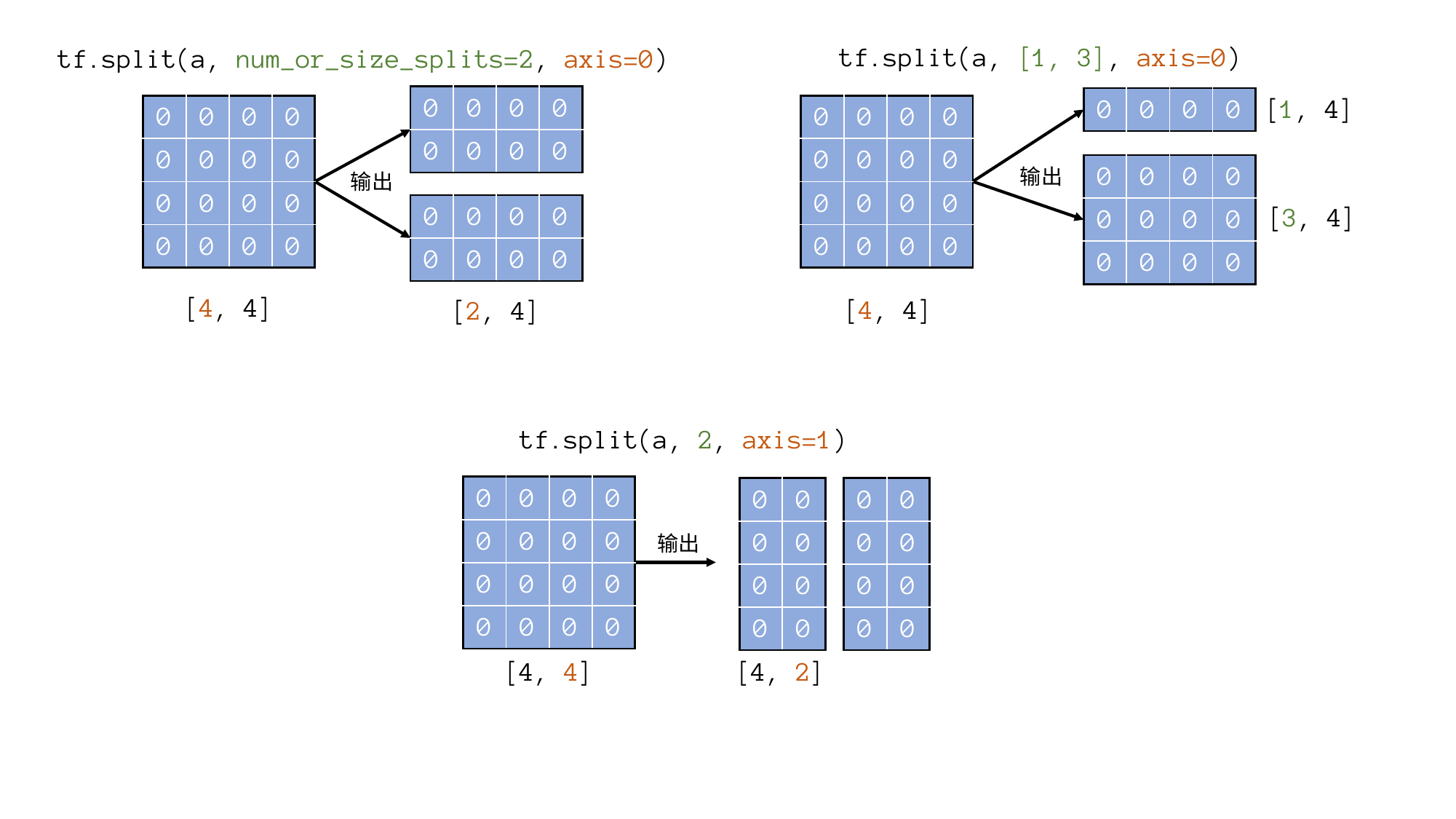

tf.split(a, [1, 3], axis=0)
tf.split(a, num_or_size_splits=2, axis=0)
[1, 4]
| 0 | 0 | 0 | 0 |
| --- | --- | --- | --- |
| 0 | 0 | 0 | 0 |
| 0 | 0 | 0 | 0 |
| --- | --- | --- | --- |
| 0 | 0 | 0 | 0 |
| --- | --- | --- | --- |
| 0 | 0 | 0 | 0 |
| 0 | 0 | 0 | 0 |
| 0 | 0 | 0 | 0 |
| 0 | 0 | 0 | 0 |
| --- | --- | --- | --- |
| 0 | 0 | 0 | 0 |
| 0 | 0 | 0 | 0 |
| 0 | 0 | 0 | 0 |
| 0 | 0 | 0 | 0 |
| --- | --- | --- | --- |
| 0 | 0 | 0 | 0 |
| 0 | 0 | 0 | 0 |
输出
输出
[3, 4]
| 0 | 0 | 0 | 0 |
| --- | --- | --- | --- |
| 0 | 0 | 0 | 0 |
[4, 4]
[4, 4]
[2, 4]
tf.split(a, 2, axis=1)
| 0 | 0 | 0 | 0 |
| --- | --- | --- | --- |
| 0 | 0 | 0 | 0 |
| 0 | 0 | 0 | 0 |
| 0 | 0 | 0 | 0 |
| 0 | 0 |
| --- | --- |
| 0 | 0 |
| 0 | 0 |
| 0 | 0 |
| 0 | 0 |
| --- | --- |
| 0 | 0 |
| 0 | 0 |
| 0 | 0 |
输出
[4, 4]
[4, 2]